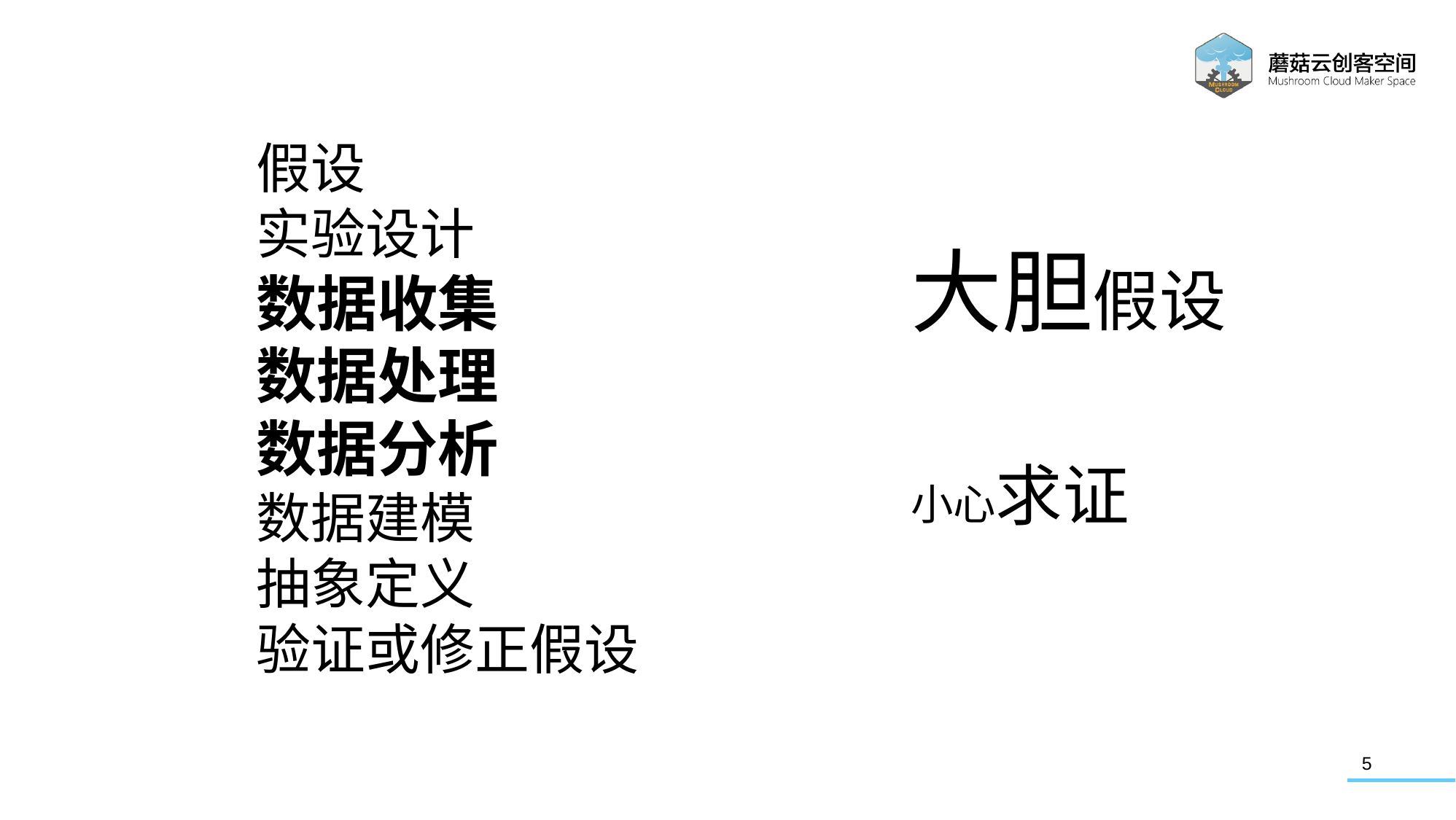

假设
实验设计
数据收集
数据处理
数据分析
数据建模
抽象定义
验证或修正假设
大胆假设

小心求证
5